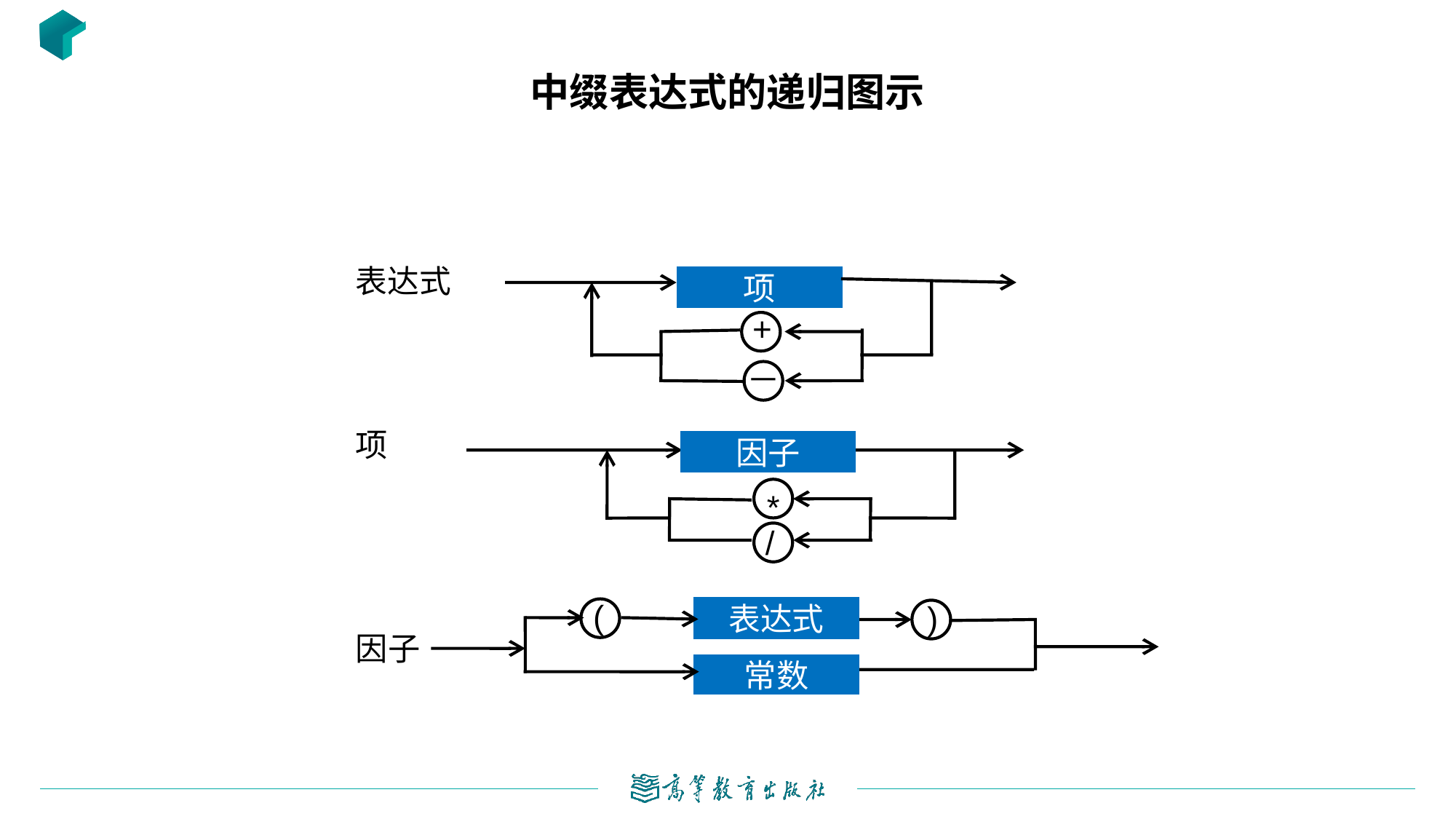

# 中缀表达式的递归图示

表达式
项

+

－

项
因子

*

/

(
)
表达式

因子

常数